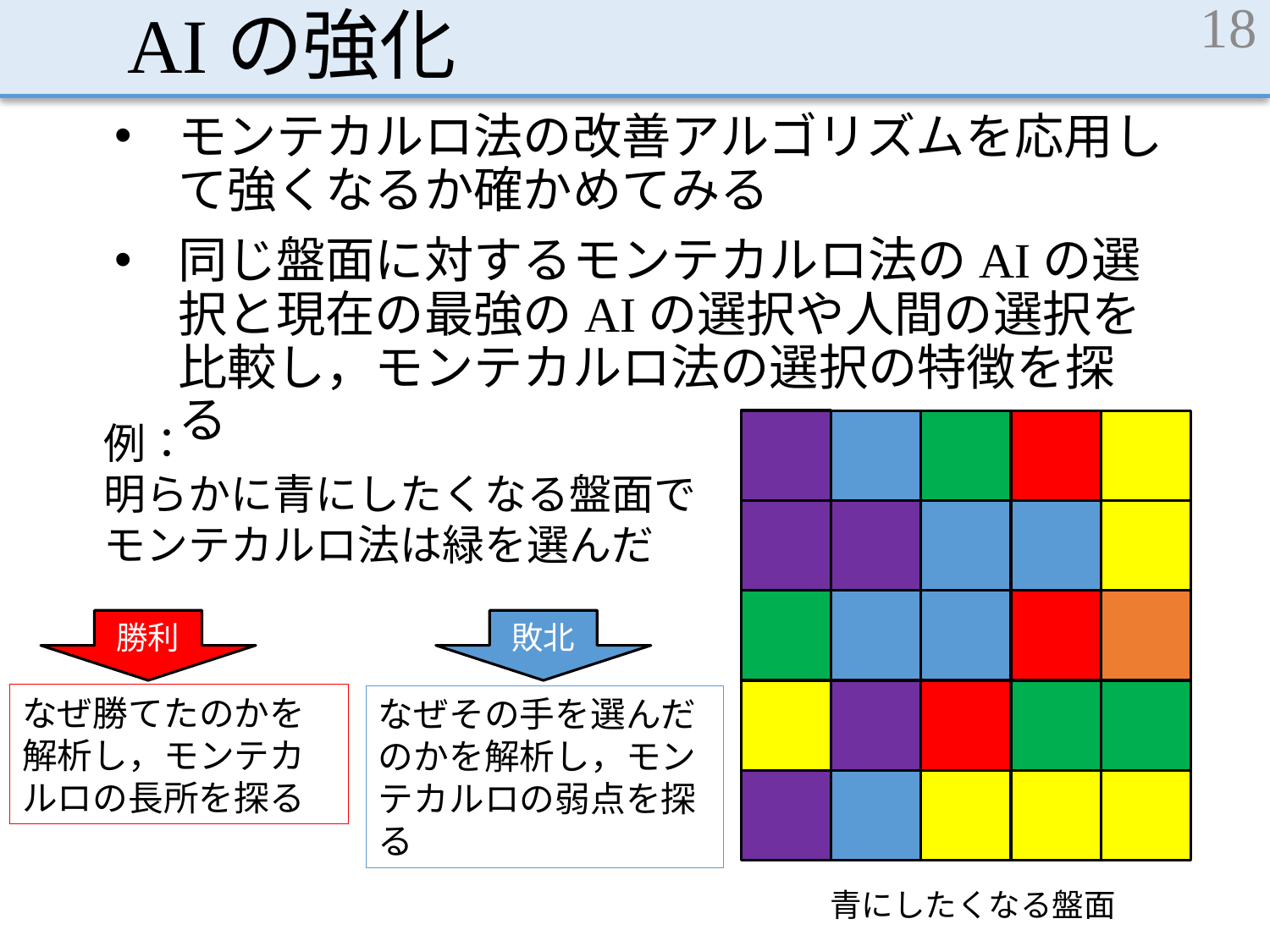

# AIの強化
18
モンテカルロ法の改善アルゴリズムを応用して強くなるか確かめてみる
同じ盤面に対するモンテカルロ法のAIの選択と現在の最強のAIの選択や人間の選択を比較し，モンテカルロ法の選択の特徴を探る
例：
明らかに青にしたくなる盤面で
モンテカルロ法は緑を選んだ

勝利
敗北
なぜ勝てたのかを
解析し，モンテカルロの長所を探る
なぜその手を選んだのかを解析し，モンテカルロの弱点を探る
青にしたくなる盤面